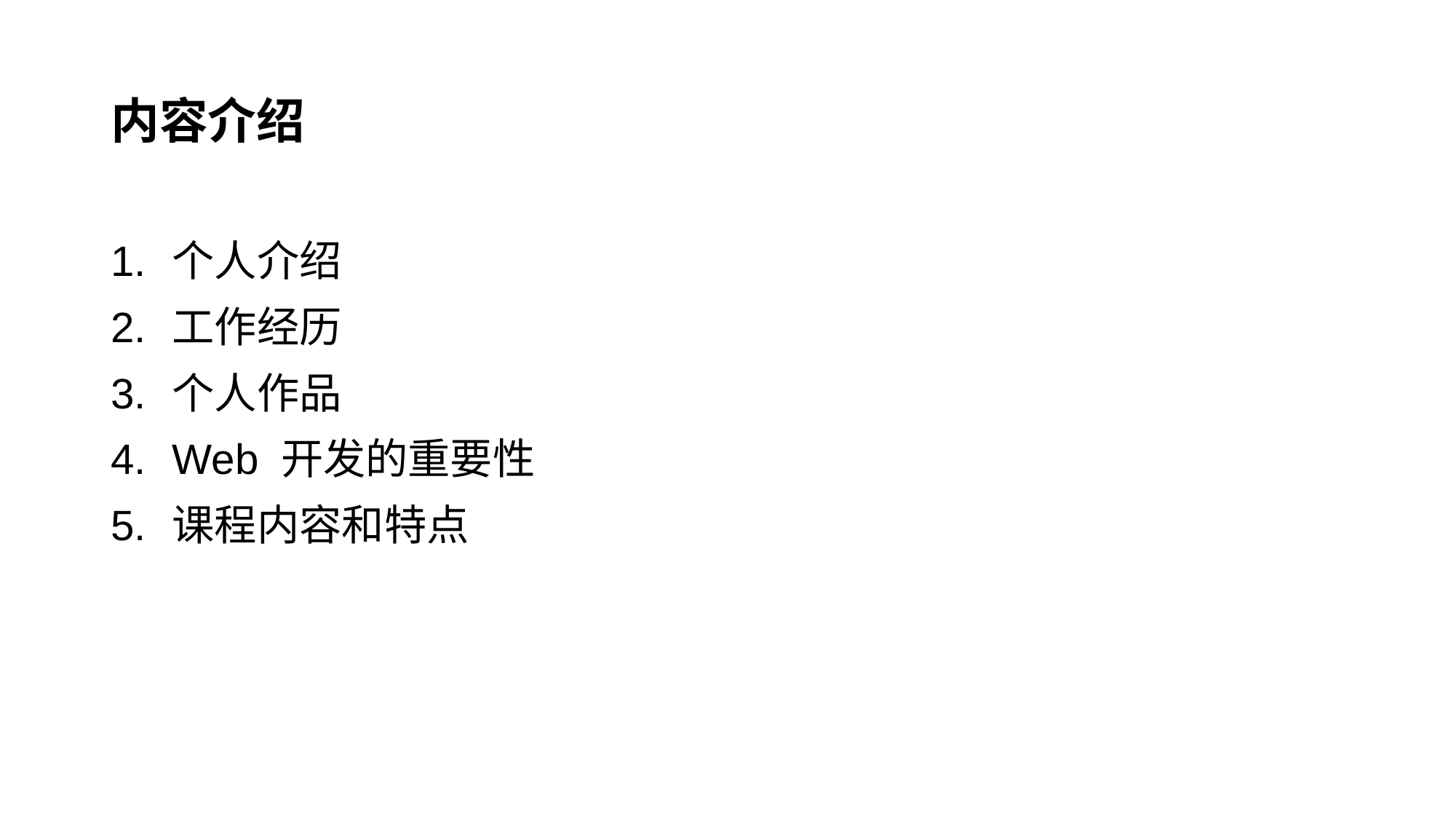

# 内容介绍

个人介绍
工作经历
个人作品
Web 开发的重要性
课程内容和特点